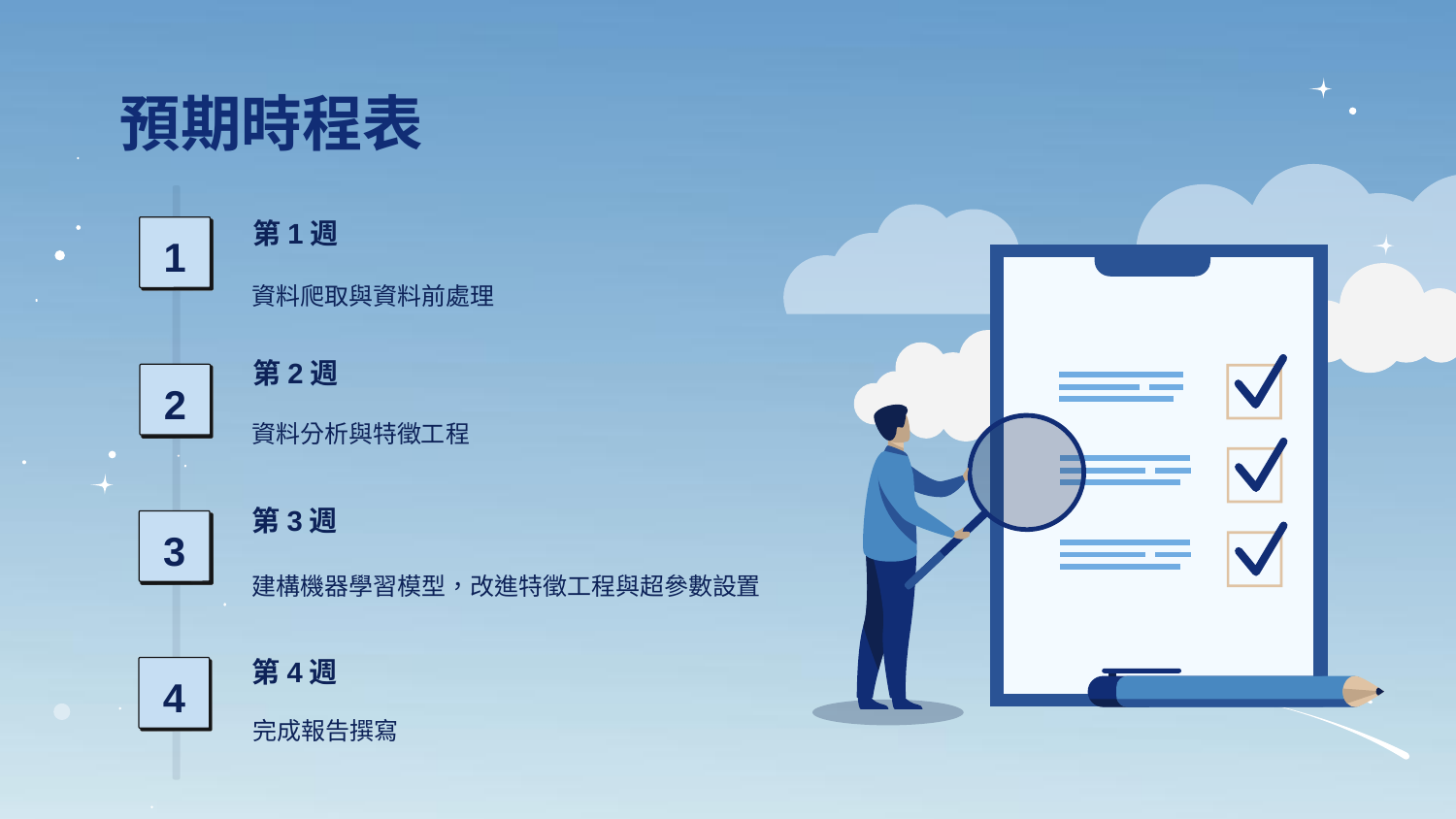

# 預期時程表

第1週

1
資料爬取與資料前處理

第2週

2
資料分析與特徵工程
第3週

3
建構機器學習模型，改進特徵工程與超參數設置

第4週

4
完成報告撰寫